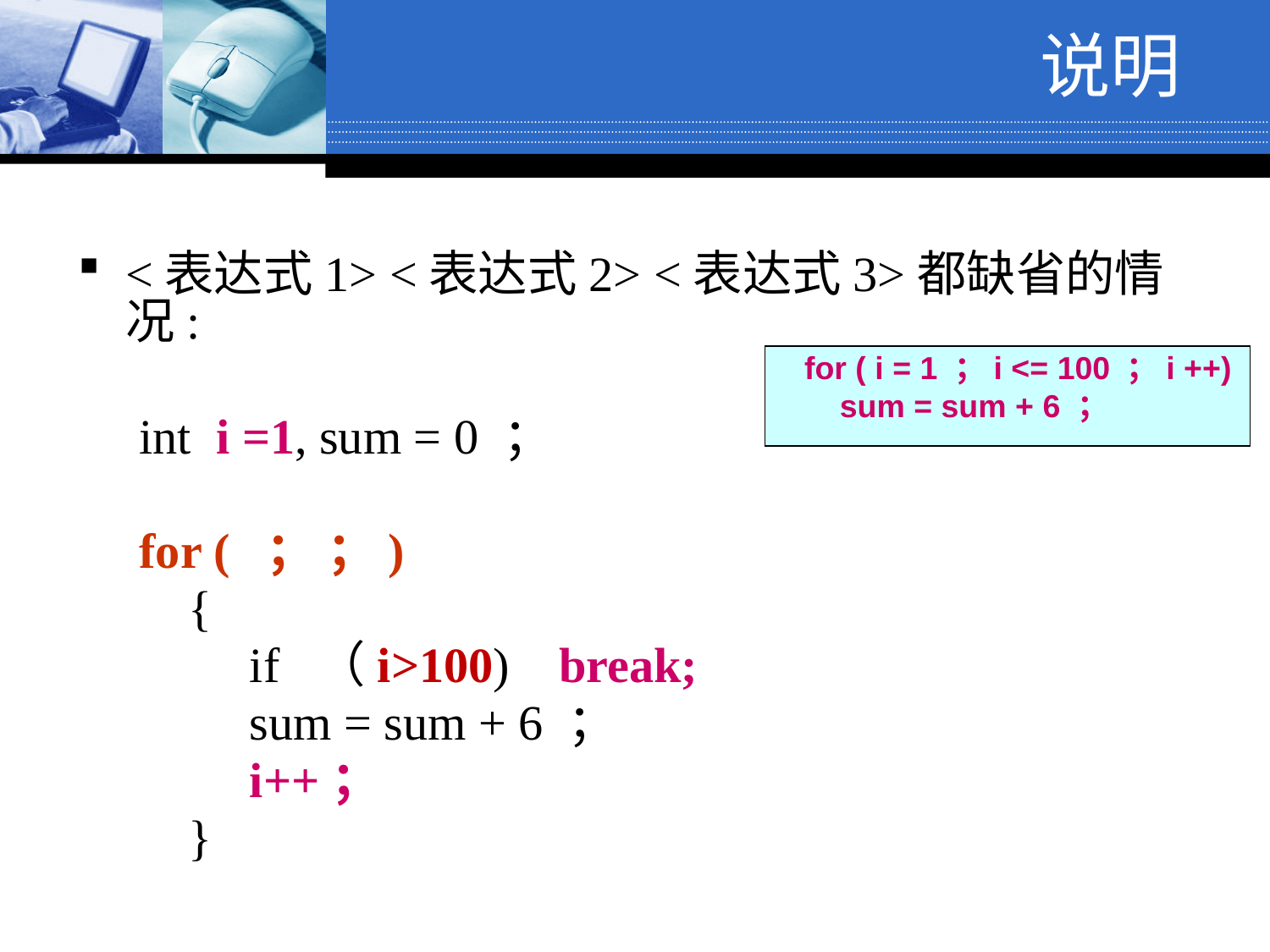

说明

<表达式1> <表达式2> <表达式3>都缺省的情况:

     int  i =1, sum = 0 ；

     for (  ； ；)
         {
              if  （i>100)    break;
              sum = sum + 6 ；
              i++；
         }

   for ( i = 1 ；i <= 100 ；i ++)
       sum = sum + 6 ；